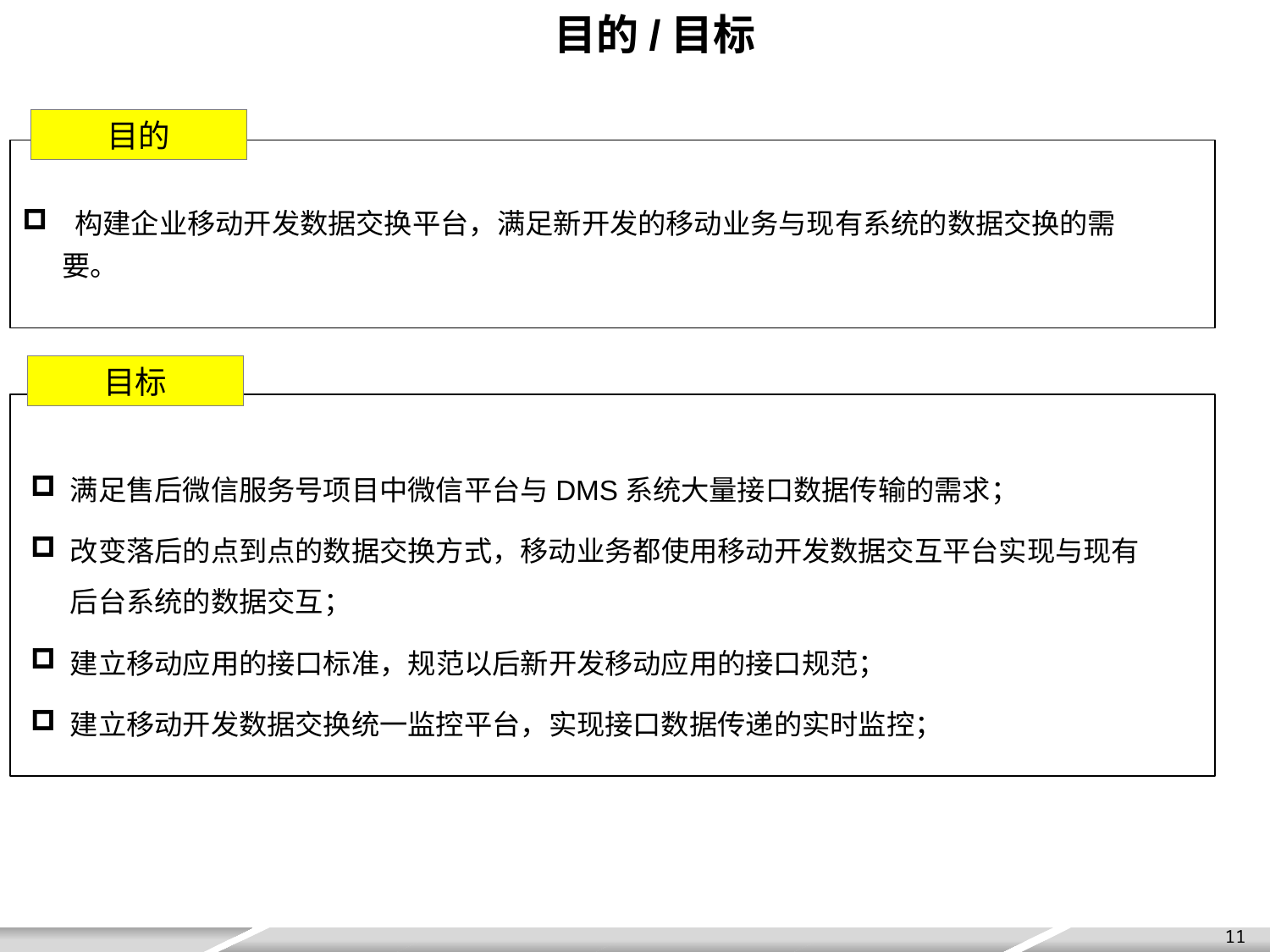

目的/目标
目的

 构建企业移动开发数据交换平台，满足新开发的移动业务与现有系统的数据交换的需要。
目标

满足售后微信服务号项目中微信平台与DMS系统大量接口数据传输的需求；
改变落后的点到点的数据交换方式，移动业务都使用移动开发数据交互平台实现与现有后台系统的数据交互；
建立移动应用的接口标准，规范以后新开发移动应用的接口规范；
建立移动开发数据交换统一监控平台，实现接口数据传递的实时监控；
11